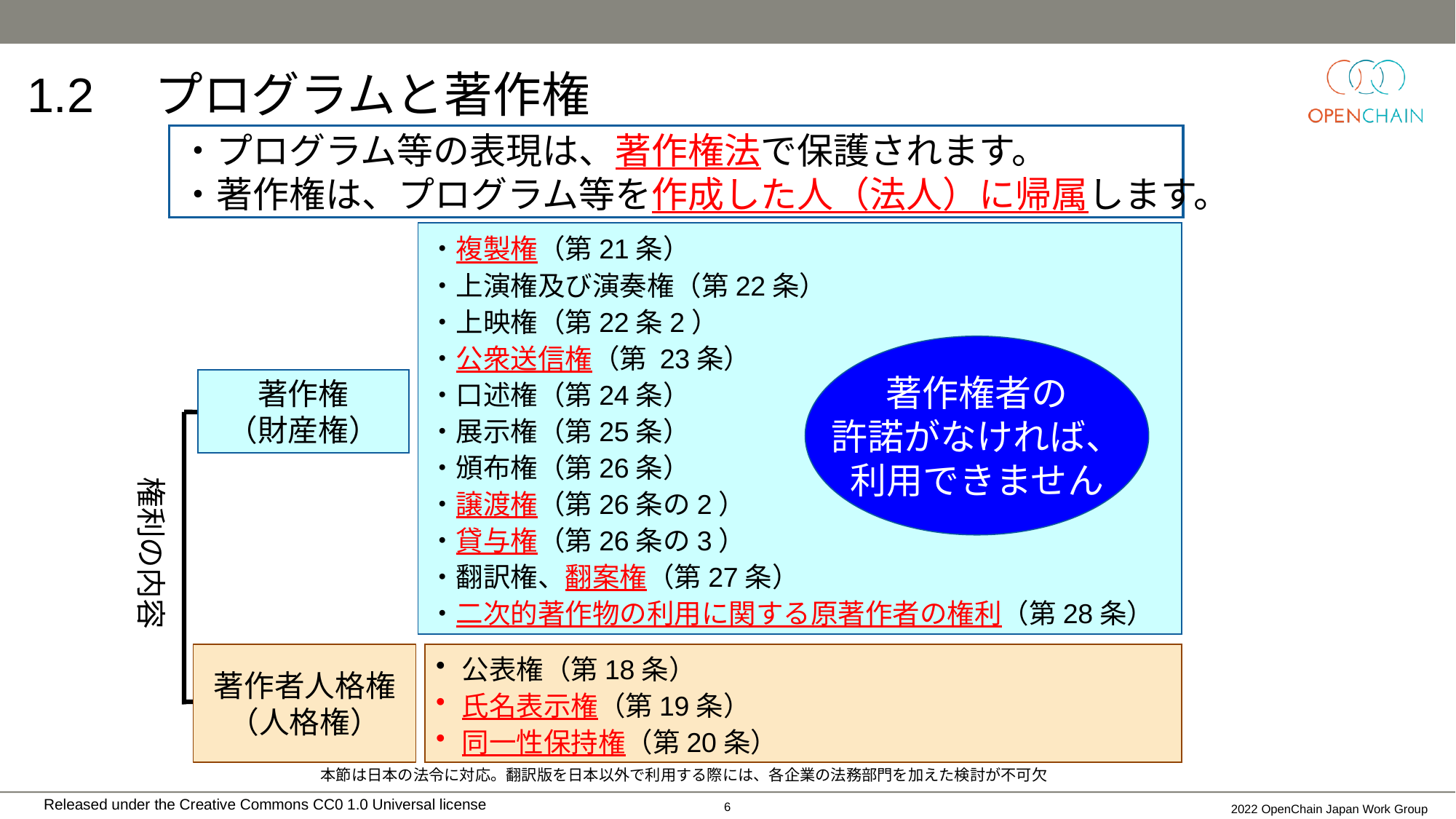

# 1.2　プログラムと著作権
・プログラム等の表現は、著作権法で保護されます。
・著作権は、プログラム等を作成した人（法人）に帰属します。
・複製権（第21条）
・上演権及び演奏権（第22条）
・上映権（第22条2）
・公衆送信権（第 23条）
・口述権（第24条）
・展示権（第25条）
・頒布権（第26条）
・譲渡権（第26条の2）
・貸与権（第26条の3）
・翻訳権、翻案権（第27条）
・二次的著作物の利用に関する原著作者の権利（第28条）
著作権者の
許諾がなければ、
利用できません
著作権
（財産権）

権利の内容
著作者人格権
（人格権）
公表権（第18条）
氏名表示権（第19条）
同一性保持権（第20条）

本節は日本の法令に対応。翻訳版を日本以外で利用する際には、各企業の法務部門を加えた検討が不可欠
6